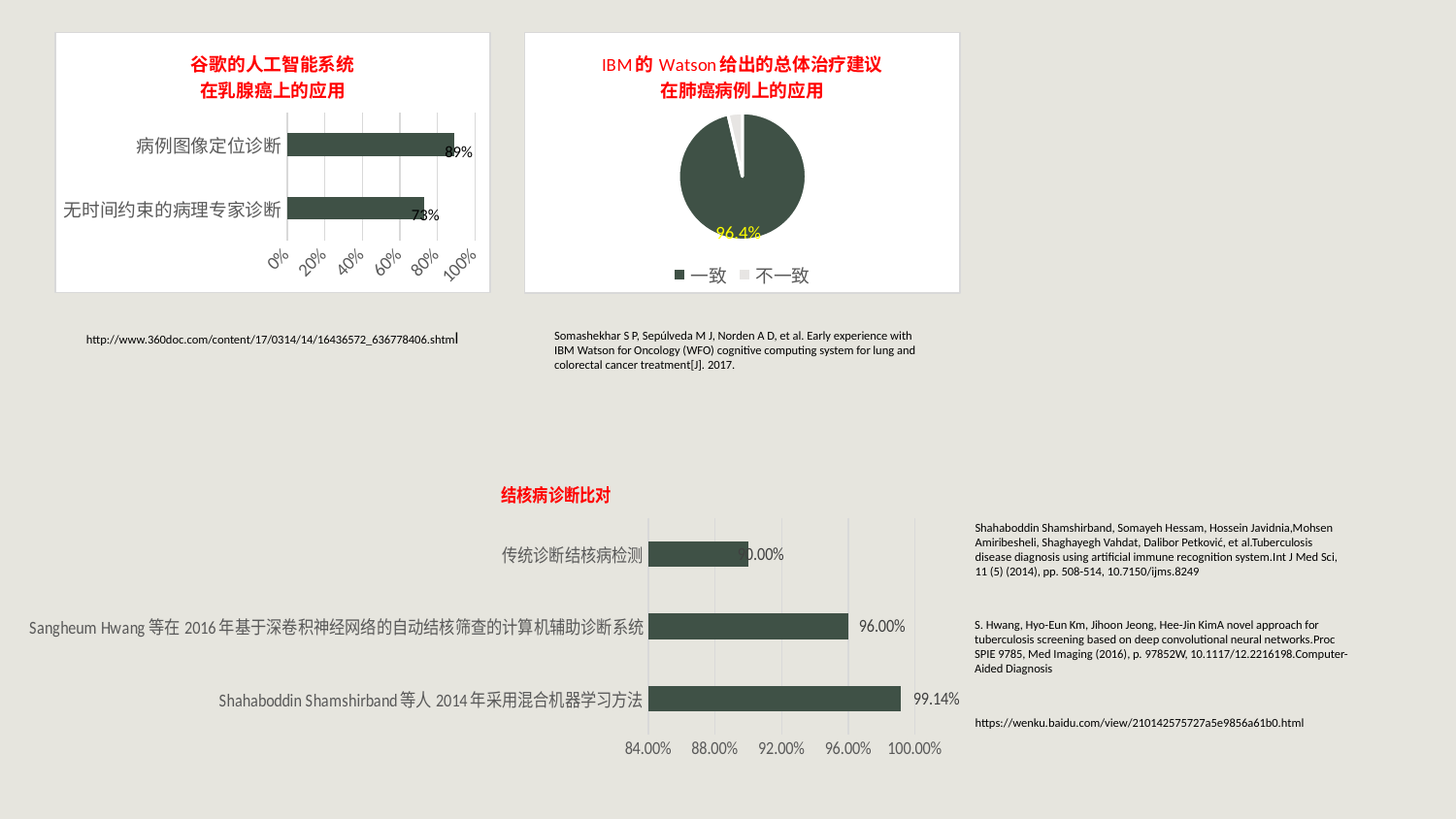

### Chart: 谷歌的人工智能系统
在乳腺癌上的应用

| Category |  |
|---|---|
| 无时间约束的病理专家诊断 | 0.73 |
| 病例图像定位诊断 | 0.89 |

### Chart: IBM的Watson给出的总体治疗建议
在肺癌病例上的应用

| Category |  |
|---|---|
| 一致 | 0.964 |
| 不一致 | 0.036 |
89%
73%
96.4%
http://www.360doc.com/content/17/0314/14/16436572_636778406.shtml
Somashekhar S P, Sepúlveda M J, Norden A D, et al. Early experience with IBM Watson for Oncology (WFO) cognitive computing system for lung and colorectal cancer treatment[J]. 2017.

### Chart: 结核病诊断比对

| Category |  |
|---|---|
| Shahaboddin Shamshirband等人2014年采用混合机器学习方法 | 0.9914 |
| Sangheum Hwang等在2016年基于深卷积神经网络的自动结核筛查的计算机辅助诊断系统 | 0.96 |
| 传统诊断结核病检测 | 0.9 |
Shahaboddin Shamshirband, Somayeh Hessam, Hossein Javidnia,Mohsen Amiribesheli, Shaghayegh Vahdat, Dalibor Petković, et al.Tuberculosis disease diagnosis using artificial immune recognition system.Int J Med Sci, 11 (5) (2014), pp. 508-514, 10.7150/ijms.8249
S. Hwang, Hyo-Eun Km, Jihoon Jeong, Hee-Jin KimA novel approach for tuberculosis screening based on deep convolutional neural networks.Proc SPIE 9785, Med Imaging (2016), p. 97852W, 10.1117/12.2216198.Computer-Aided Diagnosis
https://wenku.baidu.com/view/210142575727a5e9856a61b0.html